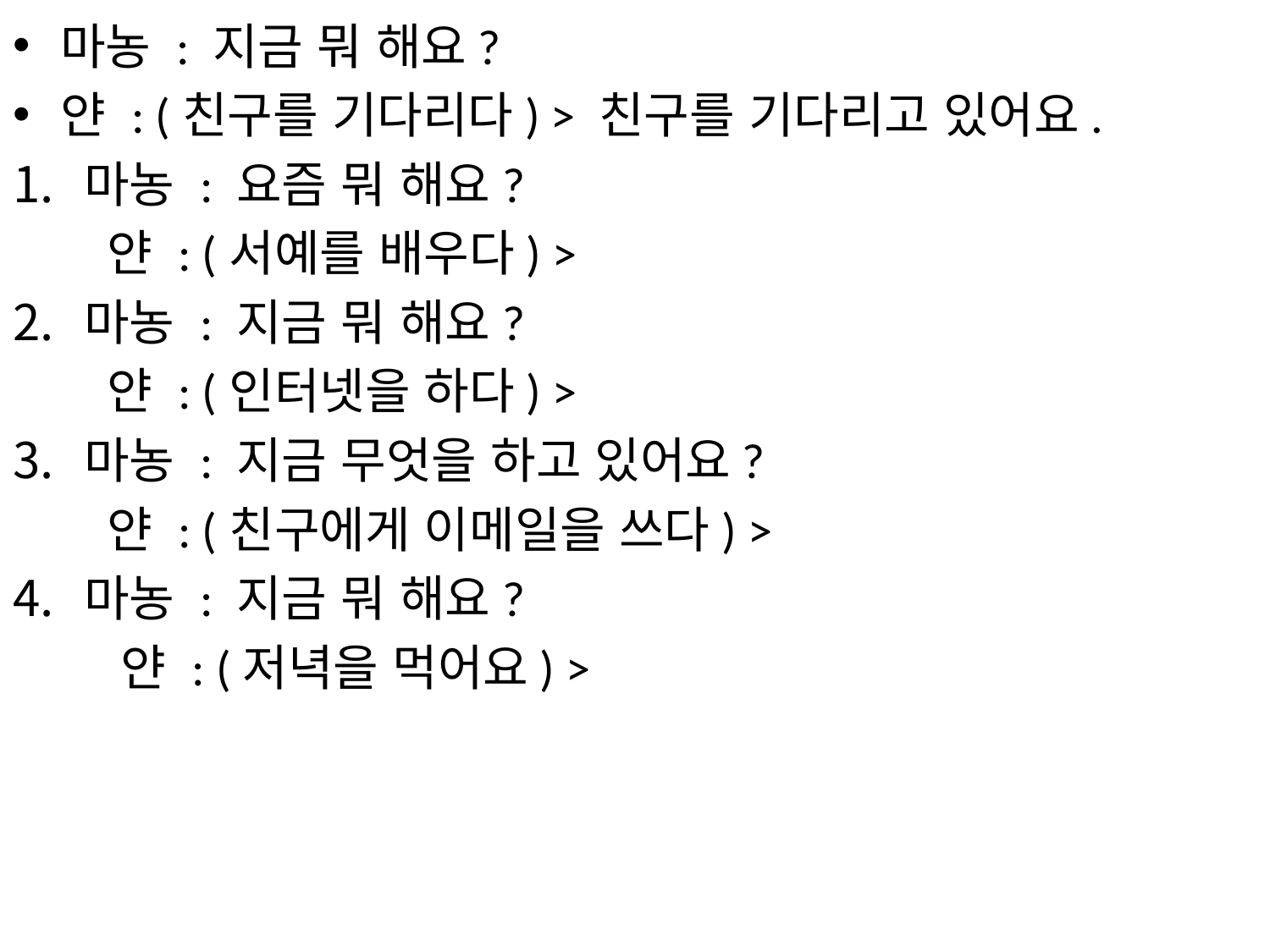

마농 : 지금 뭐 해요?
얀 : (친구를 기다리다) > 친구를 기다리고 있어요.
마농 : 요즘 뭐 해요?
      얀 : (서예를 배우다) >
마농 : 지금 뭐 해요?
      얀 : (인터넷을 하다) >
마농 : 지금 무엇을 하고 있어요?
      얀 : (친구에게 이메일을 쓰다) >
마농 : 지금 뭐 해요?
       얀 : (저녁을 먹어요) >